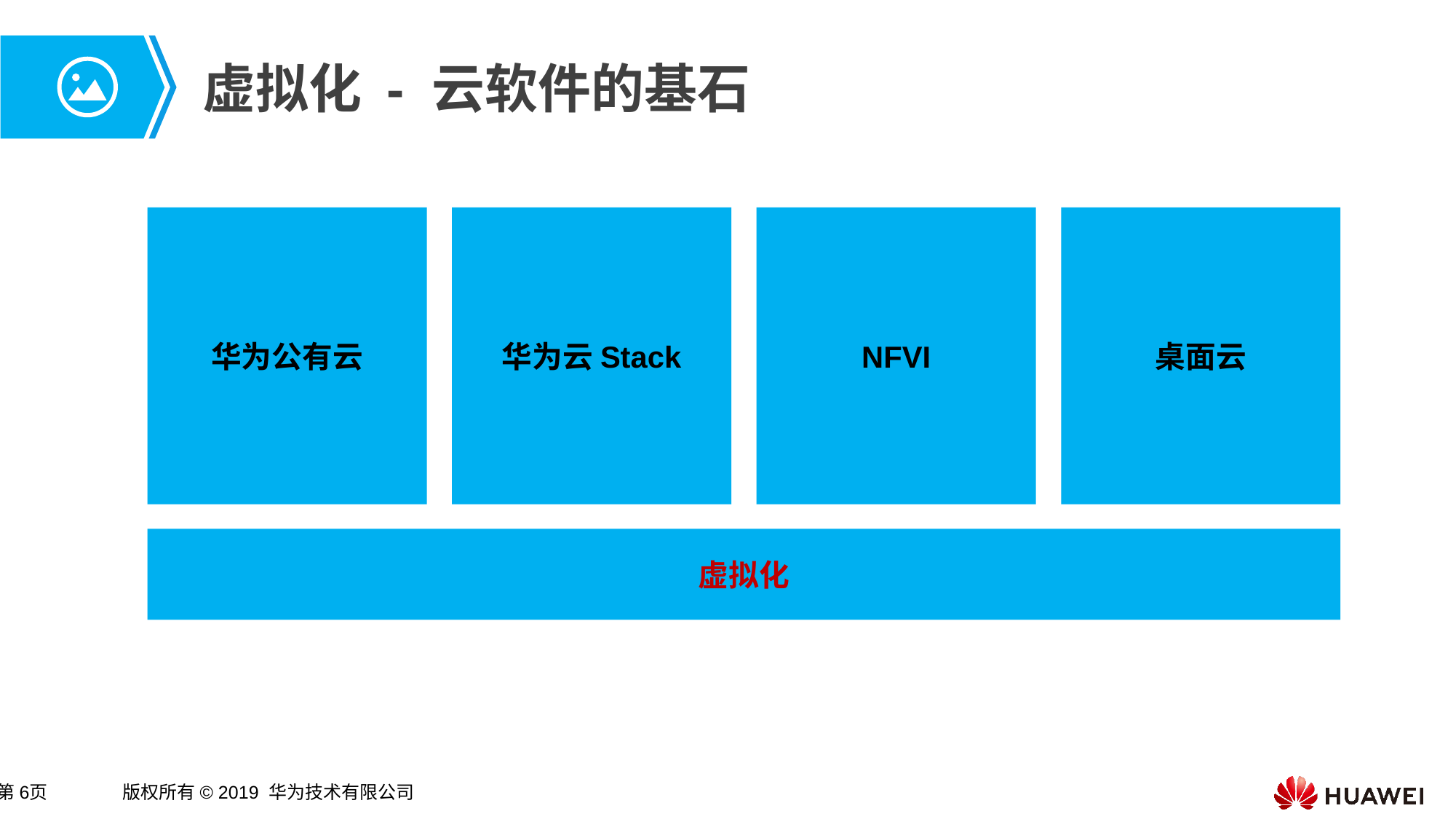

# 虚拟化 - 云软件的基石
华为公有云
华为云Stack
NFVI
桌面云
虚拟化